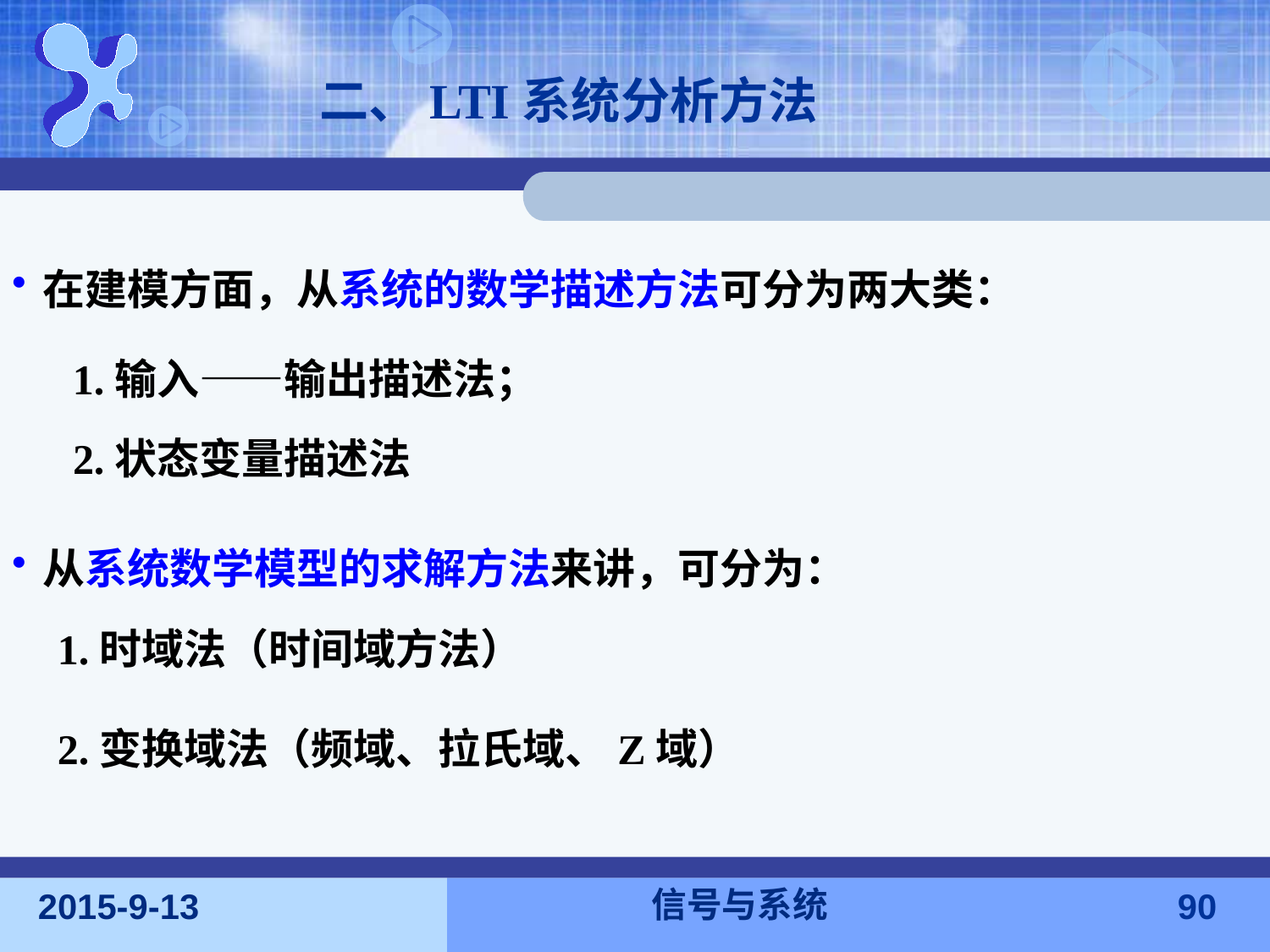

二、LTI系统分析方法
在建模方面，从系统的数学描述方法可分为两大类：
1.输入——输出描述法；
2.状态变量描述法
从系统数学模型的求解方法来讲，可分为：
1.时域法（时间域方法）
2.变换域法（频域、拉氏域、Z域）
信号与系统
2015-9-13
90